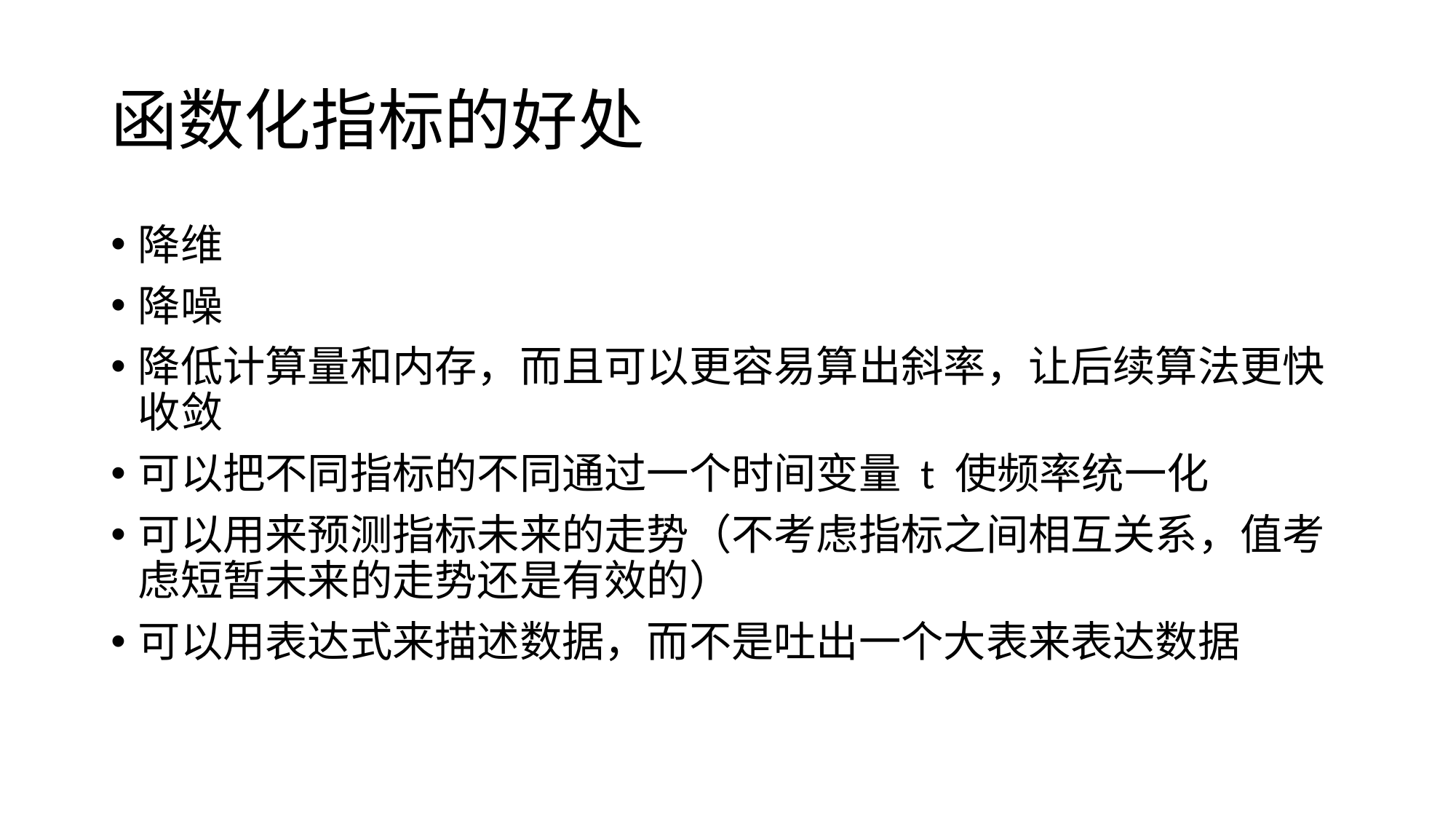

# 函数化指标的好处
降维
降噪
降低计算量和内存，而且可以更容易算出斜率，让后续算法更快收敛
可以把不同指标的不同通过一个时间变量 t 使频率统一化
可以用来预测指标未来的走势（不考虑指标之间相互关系，值考虑短暂未来的走势还是有效的）
可以用表达式来描述数据，而不是吐出一个大表来表达数据